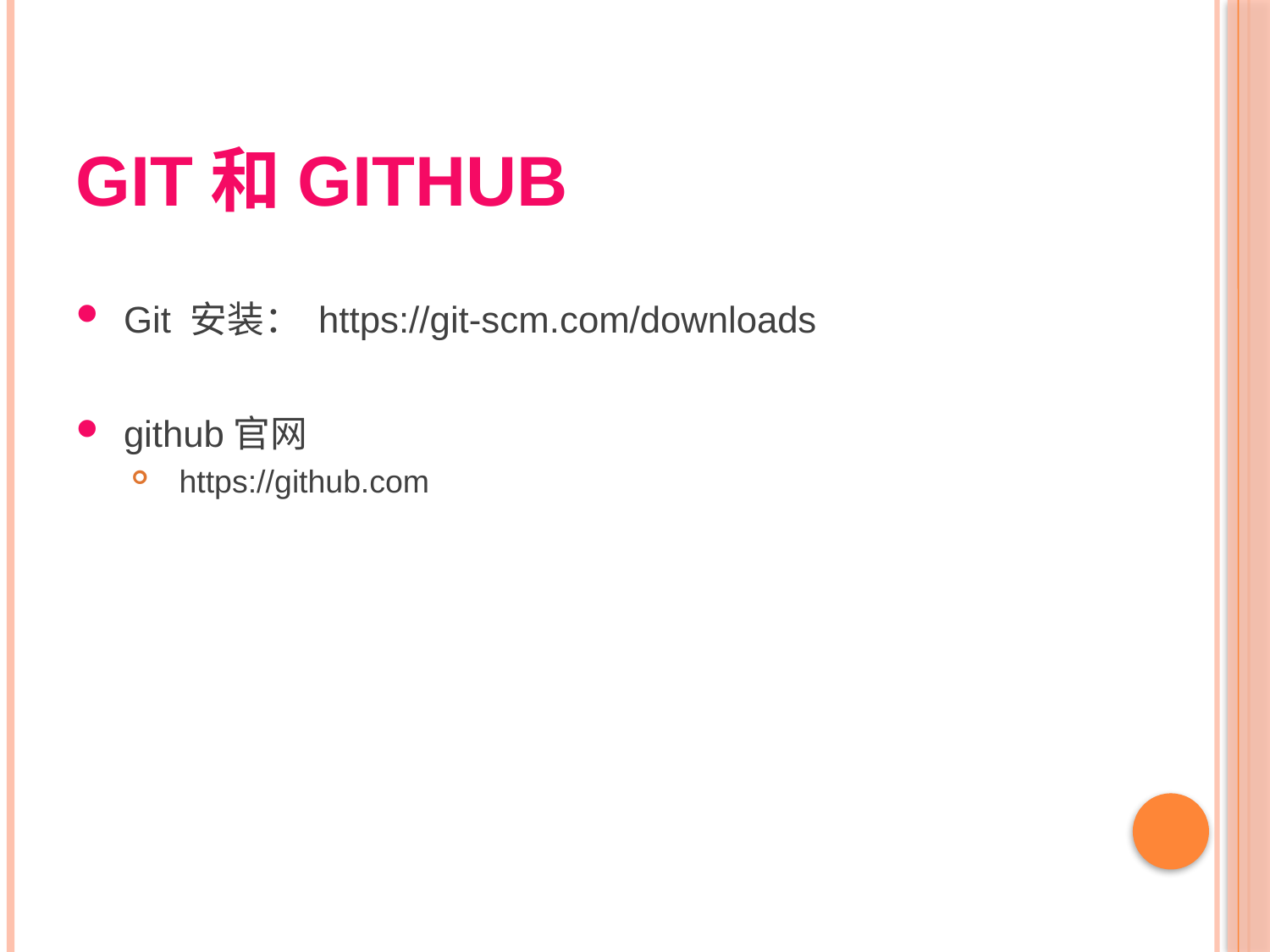

# git和github

Git 安装： https://git-scm.com/downloads

github官网
https://github.com